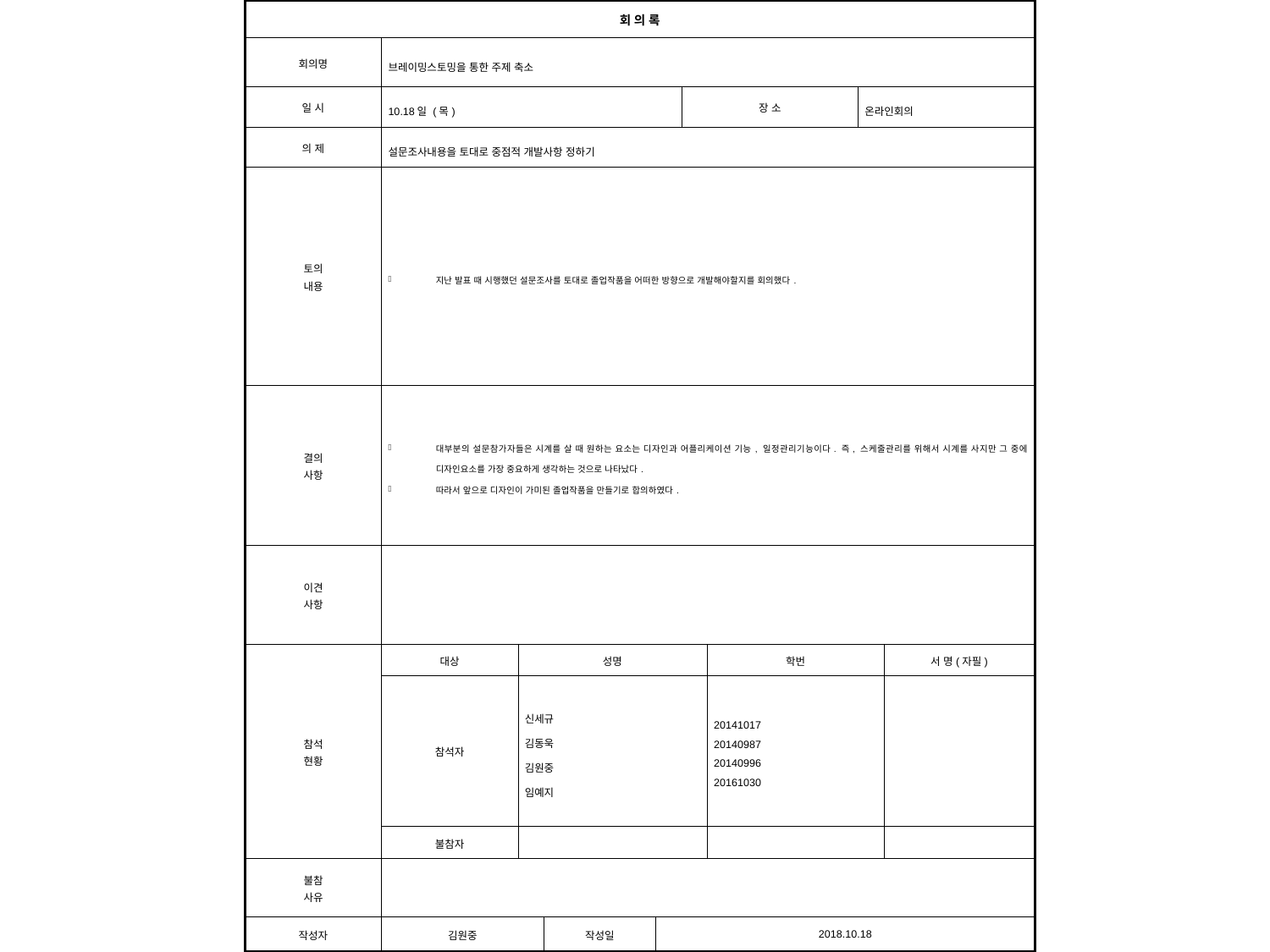

| 회 의 록 |  |  |  |  |  |  |  |  |
| --- | --- | --- | --- | --- | --- | --- | --- | --- |
| 회의명 | 브레이밍스토밍을 통한 주제 축소 |  |  |  |  |  |  |  |
| 일 시 | 10.18일 (목) |  |  |  | 장 소 |  | 온라인회의 |  |
| 의 제 | 설문조사내용을 토대로 중점적 개발사항 정하기 |  |  |  |  |  |  |  |
| 토의 내용 | 지난 발표 때 시행했던 설문조사를 토대로 졸업작품을 어떠한 방향으로 개발해야할지를 회의했다. |  |  |  |  |  |  |  |
| 결의 사항 | 대부분의 설문참가자들은 시계를 살 때 원하는 요소는 디자인과 어플리케이션 기능, 일정관리기능이다. 즉, 스케줄관리를 위해서 시계를 사지만 그 중에 디자인요소를 가장 중요하게 생각하는 것으로 나타났다. 따라서 앞으로 디자인이 가미된 졸업작품을 만들기로 합의하였다. |  |  |  |  |  |  |  |
| 이견 사항 |  |  |  |  |  |  |  |  |
| 참석 현황 | 대상 | 성명 |  |  |  | 학번 |  | 서 명(자필) |
|  | 참석자 | 신세규 김동욱 김원중 임예지 |  |  |  | 20141017 20140987 20140996 20161030 |  |  |
|  | 불참자 |  |  |  |  |  |  |  |
| 불참 사유 |  |  |  |  |  |  |  |  |
| 작성자 | 김원중 |  | 작성일 | 2018.10.18 |  |  |  |  |